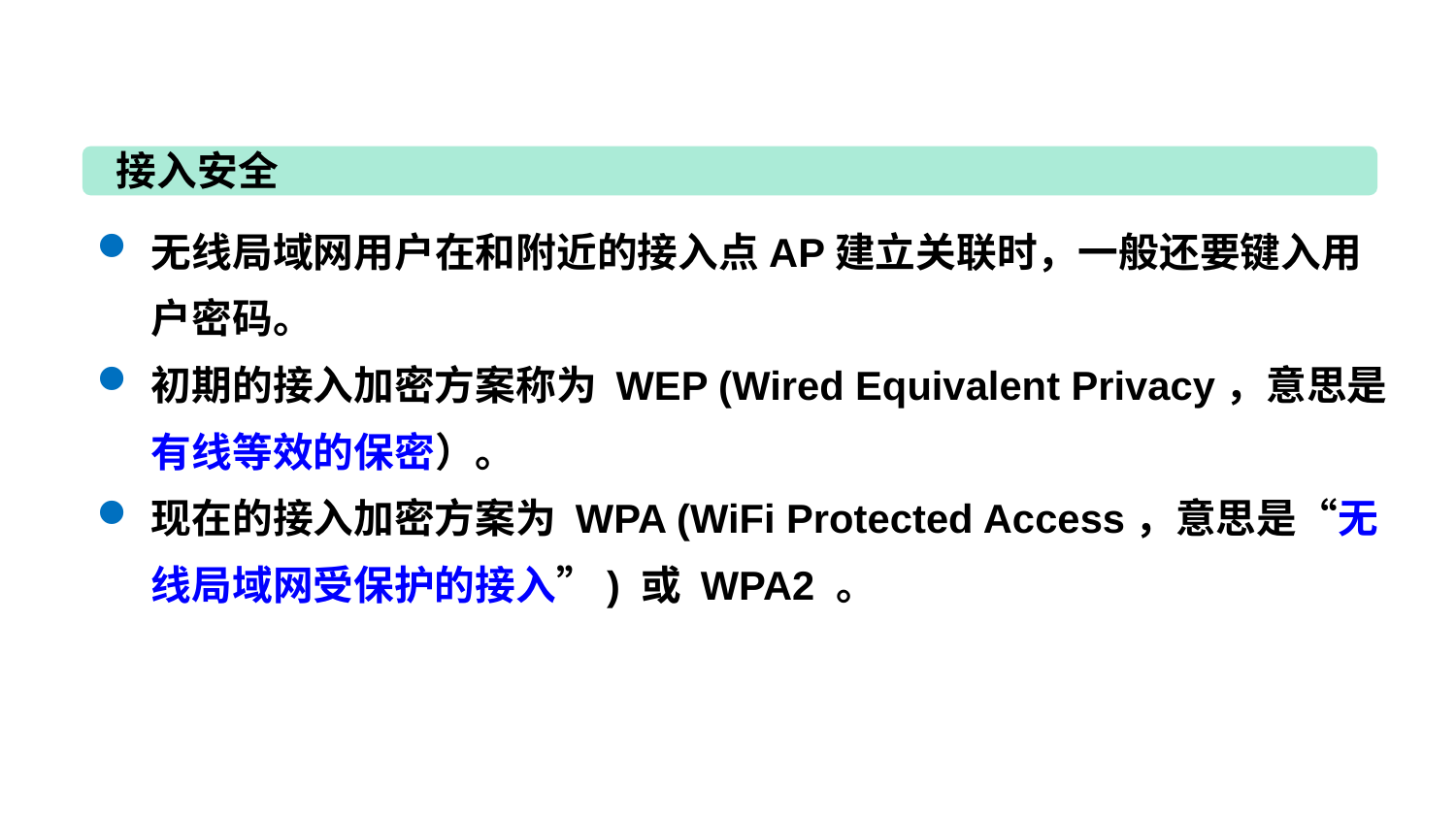

接入安全

无线局域网用户在和附近的接入点AP建立关联时，一般还要键入用户密码。
初期的接入加密方案称为 WEP (Wired Equivalent Privacy，意思是有线等效的保密）。
现在的接入加密方案为 WPA (WiFi Protected Access，意思是“无线局域网受保护的接入”) 或 WPA2 。
18